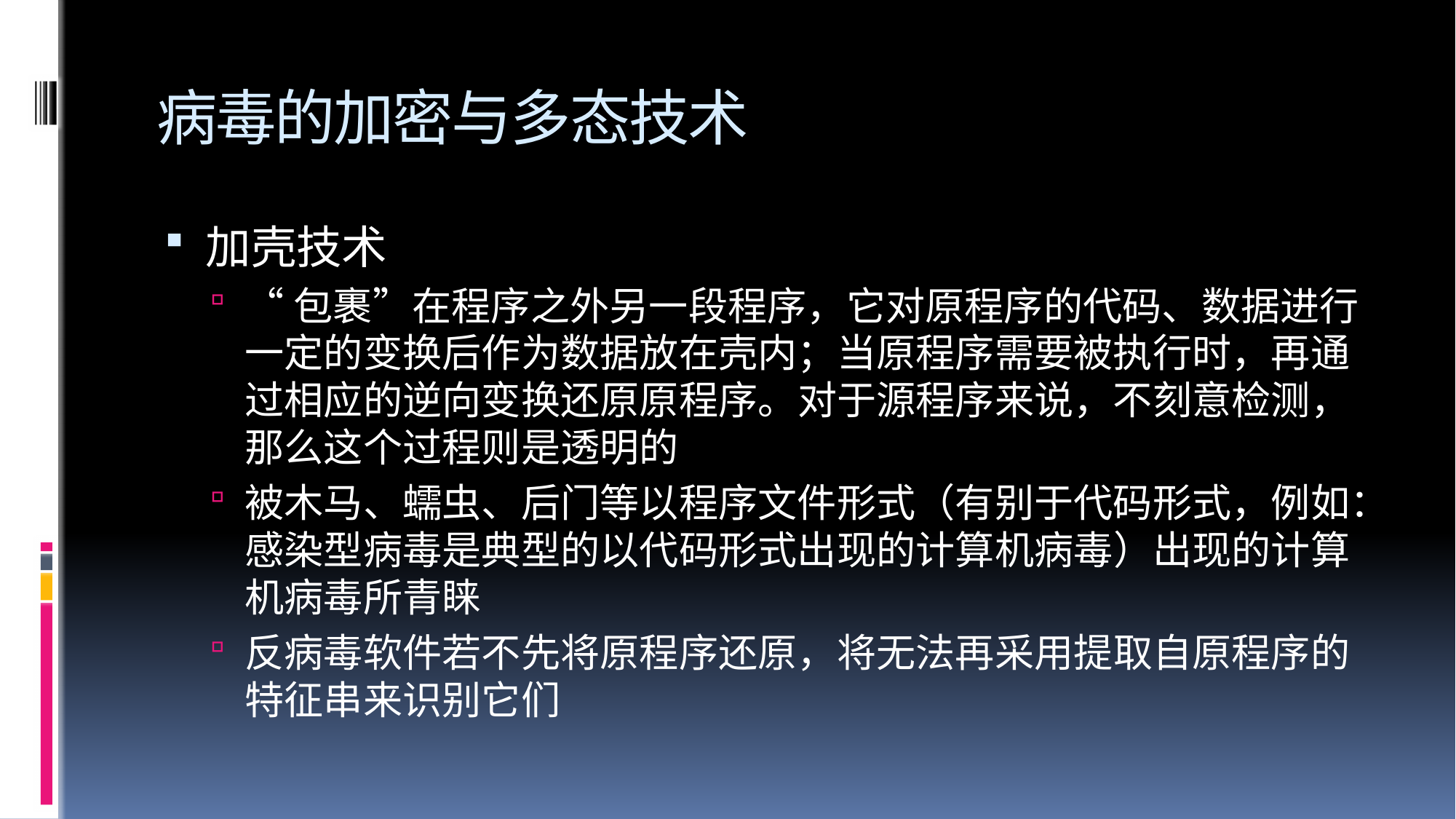

# 病毒的加密与多态技术
加壳技术
“包裹”在程序之外另一段程序，它对原程序的代码、数据进行一定的变换后作为数据放在壳内；当原程序需要被执行时，再通过相应的逆向变换还原原程序。对于源程序来说，不刻意检测，那么这个过程则是透明的
被木马、蠕虫、后门等以程序文件形式（有别于代码形式，例如：感染型病毒是典型的以代码形式出现的计算机病毒）出现的计算机病毒所青睐
反病毒软件若不先将原程序还原，将无法再采用提取自原程序的特征串来识别它们